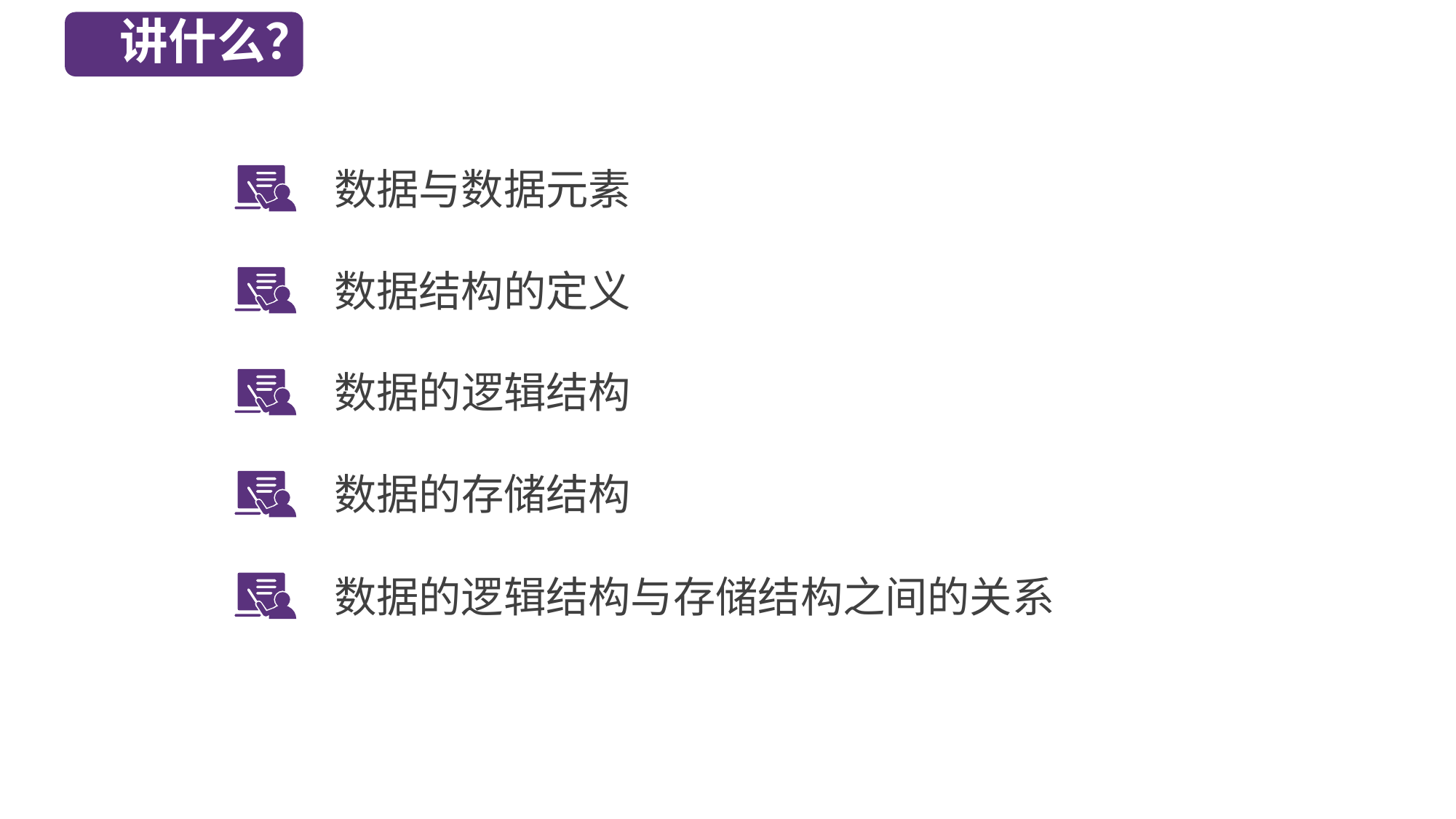

讲什么？

数据与数据元素

数据结构的定义

数据的逻辑结构

数据的存储结构

数据的逻辑结构与存储结构之间的关系